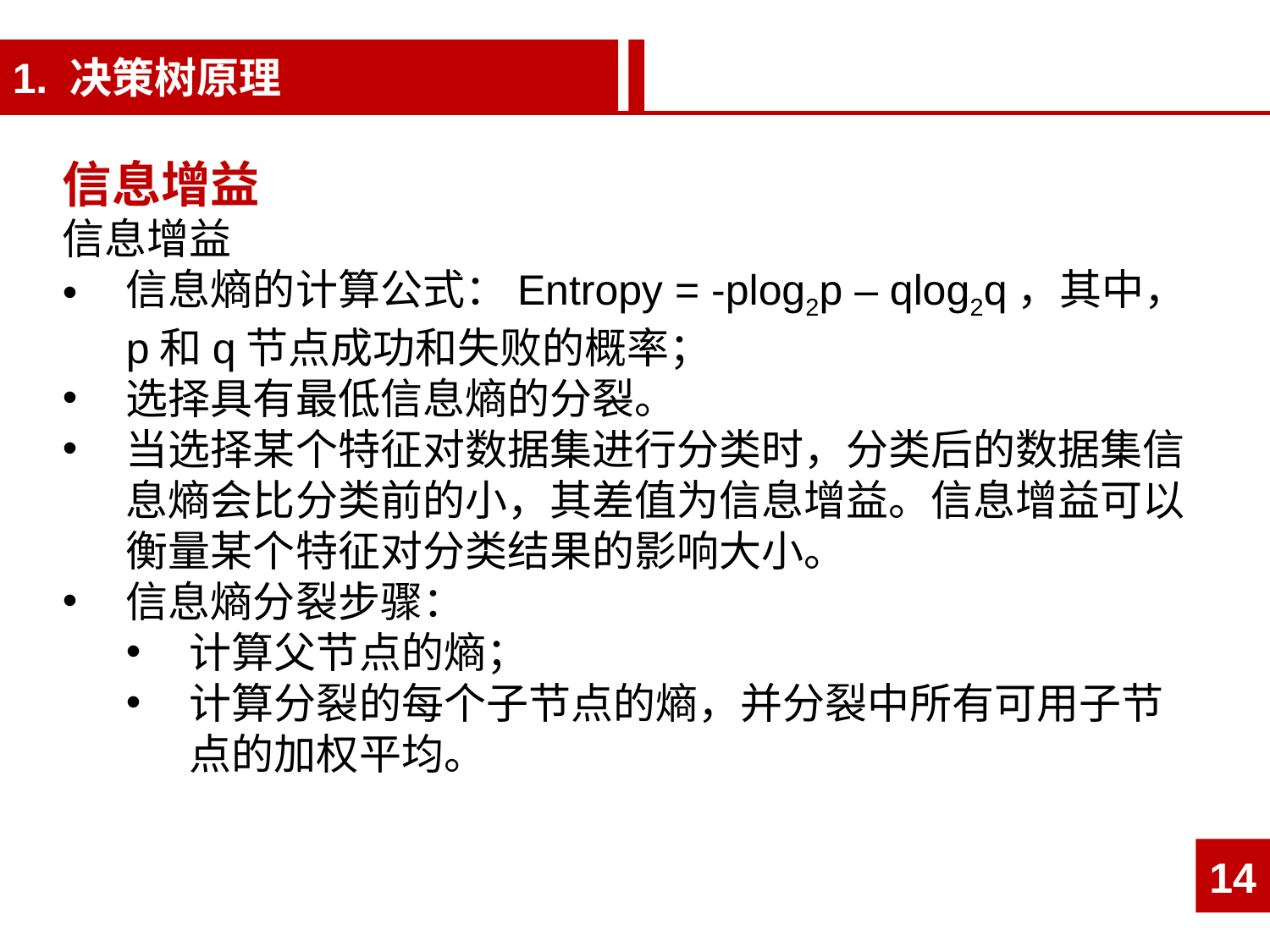

1. 决策树原理

信息增益
信息增益
信息熵的计算公式：Entropy = -plog2p – qlog2q，其中，p和q节点成功和失败的概率；
选择具有最低信息熵的分裂。
当选择某个特征对数据集进行分类时，分类后的数据集信息熵会比分类前的小，其差值为信息增益。信息增益可以衡量某个特征对分类结果的影响大小。
信息熵分裂步骤：
计算父节点的熵；
计算分裂的每个子节点的熵，并分裂中所有可用子节点的加权平均。
14